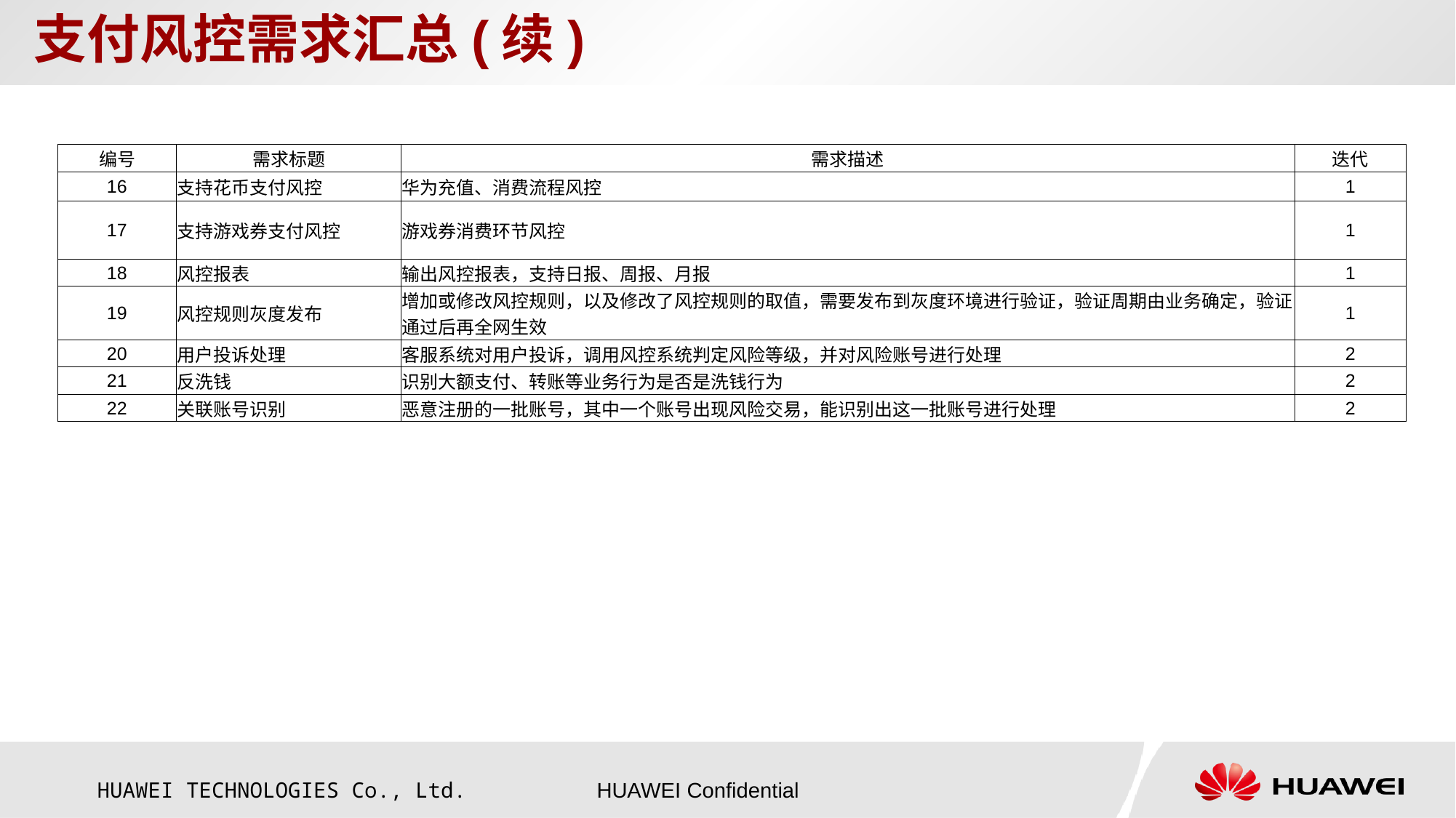

支付风控需求汇总(续)
| 编号 | 需求标题 | 需求描述 | 迭代 |
| --- | --- | --- | --- |
| 16 | 支持花币支付风控 | 华为充值、消费流程风控 | 1 |
| 17 | 支持游戏券支付风控 | 游戏券消费环节风控 | 1 |
| 18 | 风控报表 | 输出风控报表，支持日报、周报、月报 | 1 |
| 19 | 风控规则灰度发布 | 增加或修改风控规则，以及修改了风控规则的取值，需要发布到灰度环境进行验证，验证周期由业务确定，验证通过后再全网生效 | 1 |
| 20 | 用户投诉处理 | 客服系统对用户投诉，调用风控系统判定风险等级，并对风险账号进行处理 | 2 |
| 21 | 反洗钱 | 识别大额支付、转账等业务行为是否是洗钱行为 | 2 |
| 22 | 关联账号识别 | 恶意注册的一批账号，其中一个账号出现风险交易，能识别出这一批账号进行处理 | 2 |